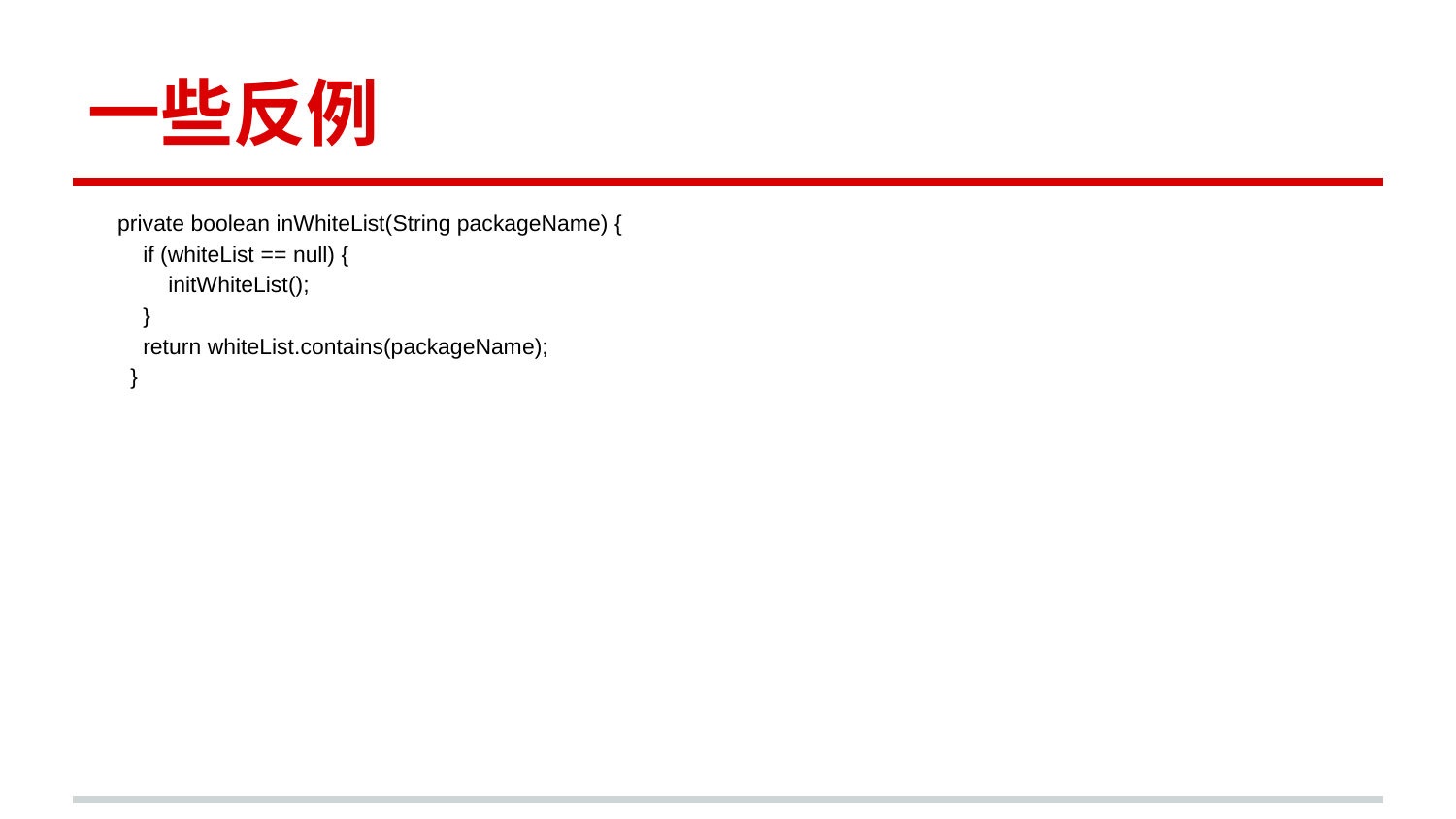

# 一些反例
private boolean inWhiteList(String packageName) {
    if (whiteList == null) {
        initWhiteList();
    }
    return whiteList.contains(packageName);
  }